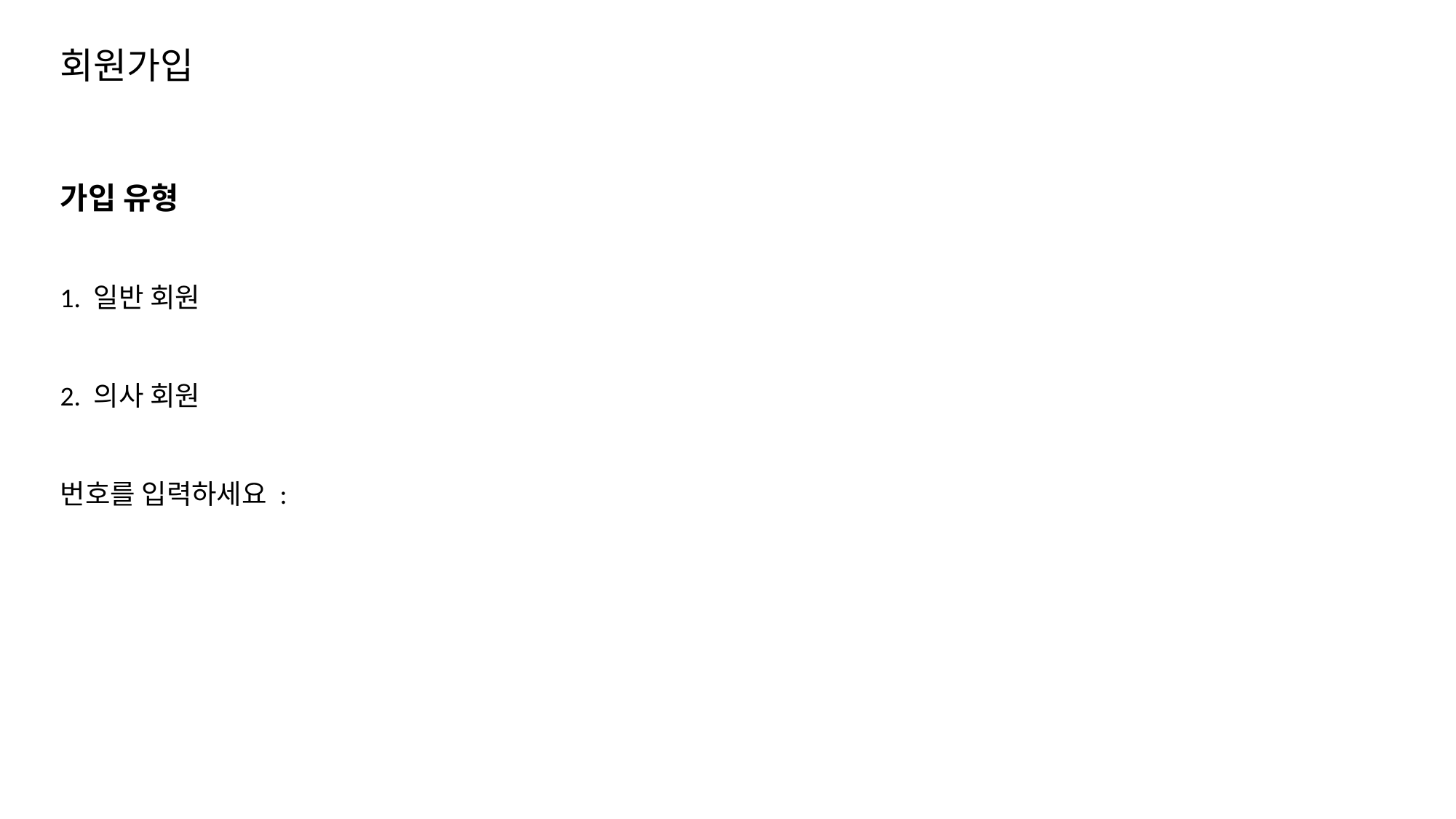

회원가입

가입 유형

1. 일반 회원

2. 의사 회원

번호를 입력하세요 :